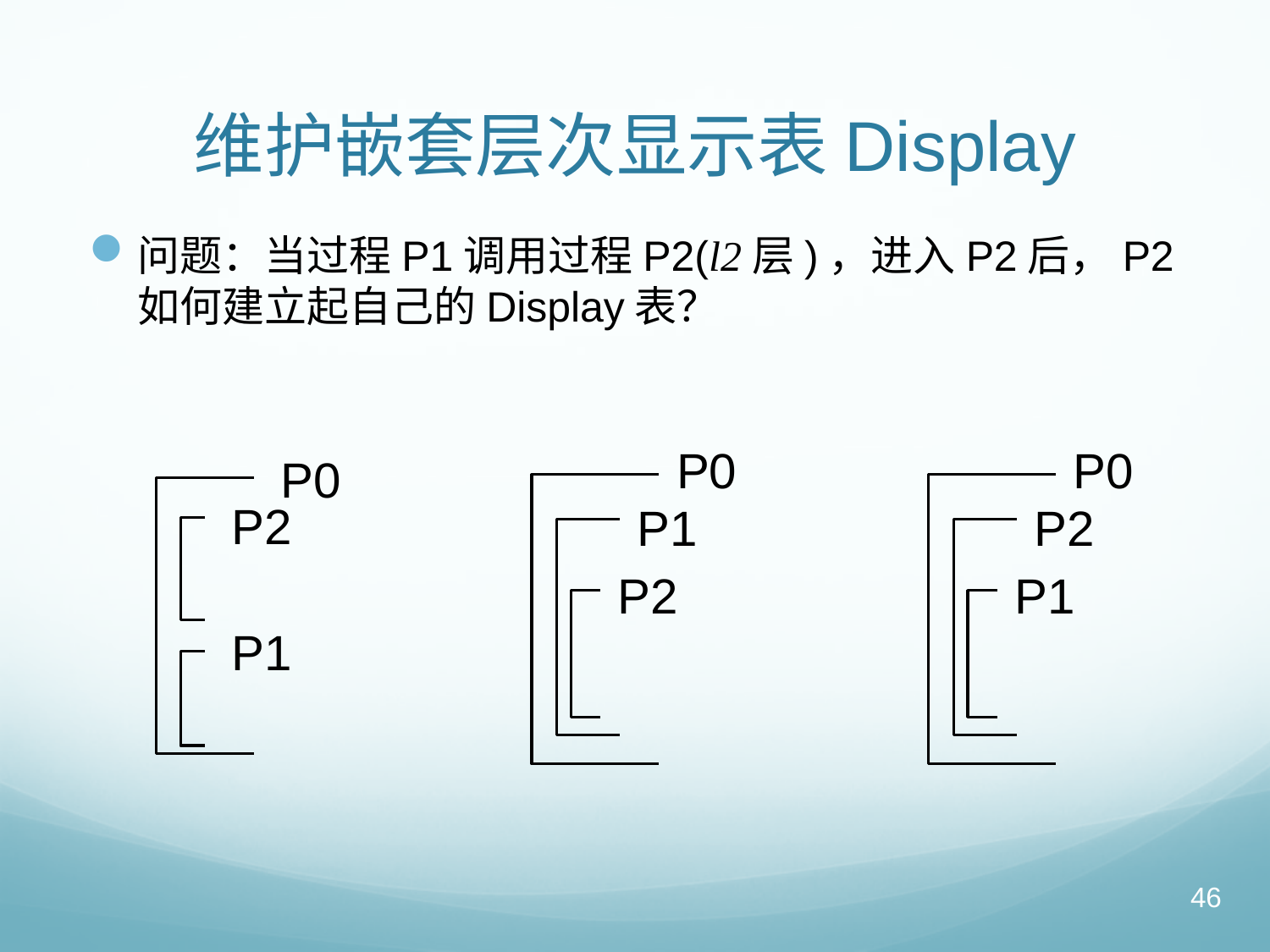

# 维护嵌套层次显示表Display
问题：当过程P1调用过程P2(l2层)，进入P2后，P2如何建立起自己的Display表？
P0

P1

P2

P0

P2

P1

P0

P2

P1

46